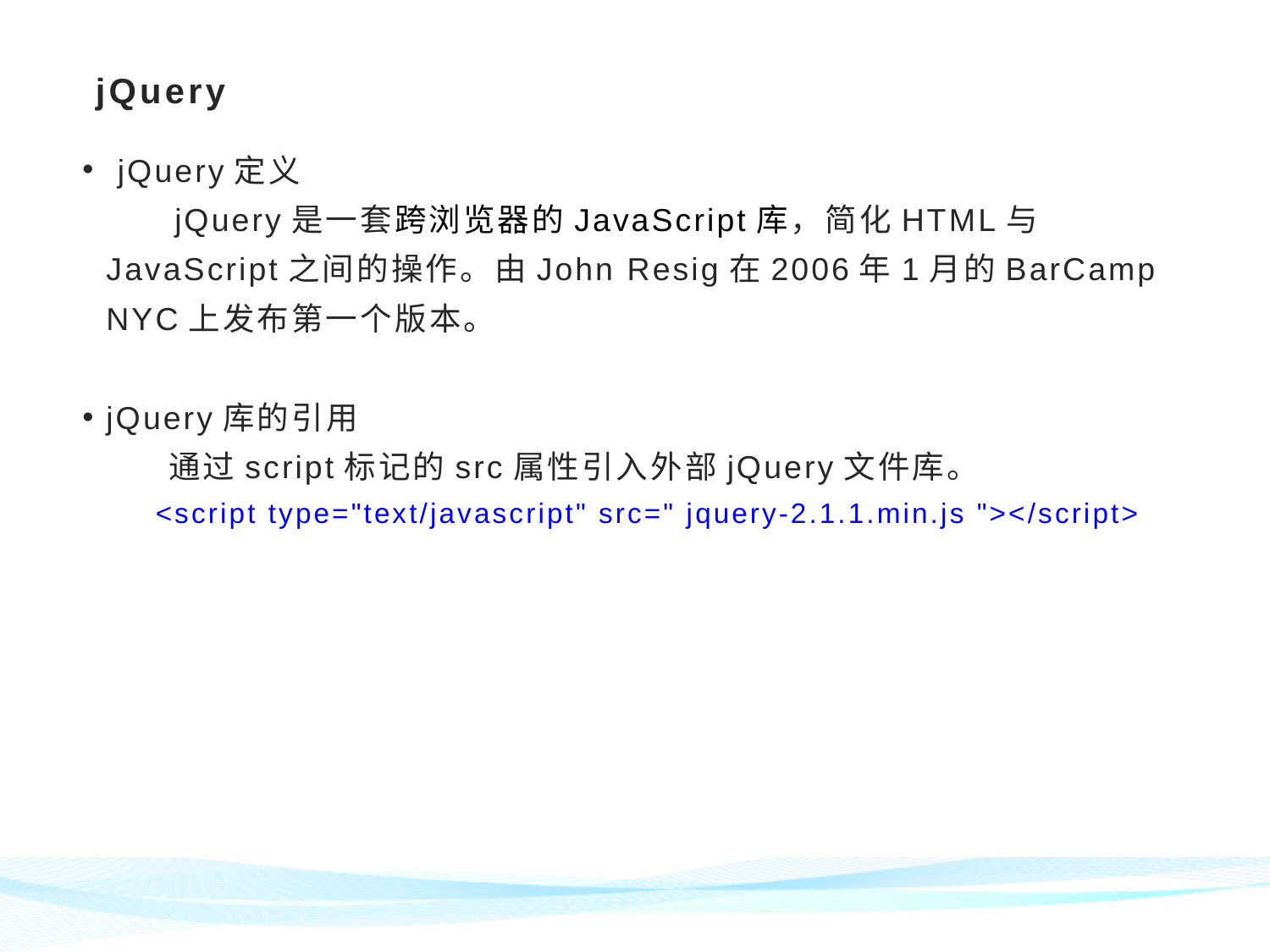

# jQuery
 jQuery定义
        jQuery是一套跨浏览器的JavaScript库，简化HTML与JavaScript之间的操作。由John Resig在2006年1月的BarCamp NYC上发布第一个版本。

jQuery库的引用
        通过script标记的src属性引入外部jQuery文件库。
       <script type="text/javascript" src=" jquery-2.1.1.min.js "></script>